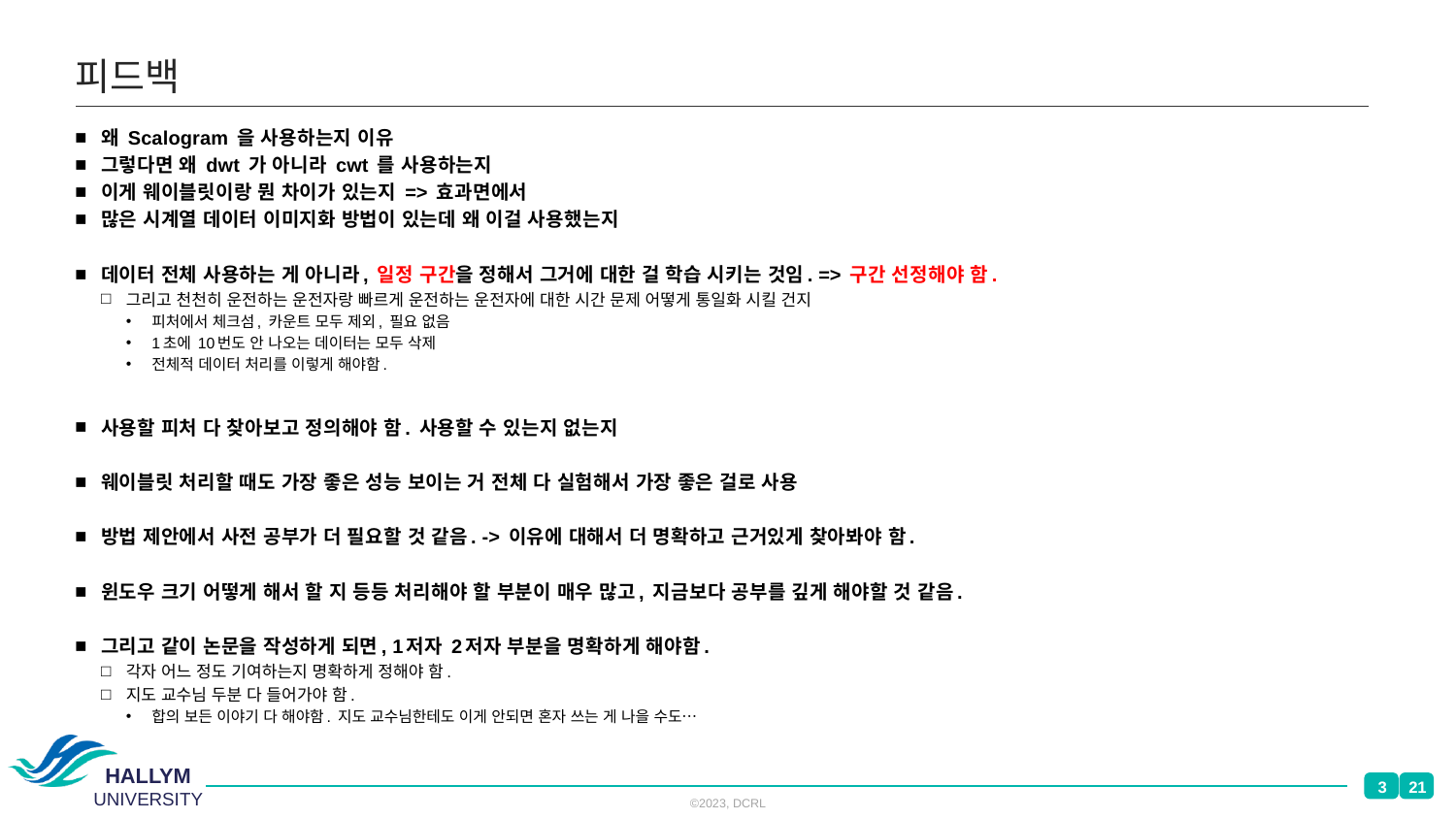

# 피드백
왜 Scalogram 을 사용하는지 이유
그렇다면 왜 dwt 가 아니라 cwt 를 사용하는지
이게 웨이블릿이랑 뭔 차이가 있는지 => 효과면에서
많은 시계열 데이터 이미지화 방법이 있는데 왜 이걸 사용했는지

데이터 전체 사용하는 게 아니라, 일정 구간을 정해서 그거에 대한 걸 학습 시키는 것임. => 구간 선정해야 함.
그리고 천천히 운전하는 운전자랑 빠르게 운전하는 운전자에 대한 시간 문제 어떻게 통일화 시킬 건지
피처에서 체크섬, 카운트 모두 제외, 필요 없음
1초에 10번도 안 나오는 데이터는 모두 삭제
전체적 데이터 처리를 이렇게 해야함.

사용할 피처 다 찾아보고 정의해야 함. 사용할 수 있는지 없는지

웨이블릿 처리할 때도 가장 좋은 성능 보이는 거 전체 다 실험해서 가장 좋은 걸로 사용

방법 제안에서 사전 공부가 더 필요할 것 같음. -> 이유에 대해서 더 명확하고 근거있게 찾아봐야 함.

윈도우 크기 어떻게 해서 할 지 등등 처리해야 할 부분이 매우 많고, 지금보다 공부를 깊게 해야할 것 같음.

그리고 같이 논문을 작성하게 되면, 1저자 2저자 부분을 명확하게 해야함.
각자 어느 정도 기여하는지 명확하게 정해야 함.
지도 교수님 두분 다 들어가야 함.
합의 보든 이야기 다 해야함. 지도 교수님한테도 이게 안되면 혼자 쓰는 게 나을 수도…